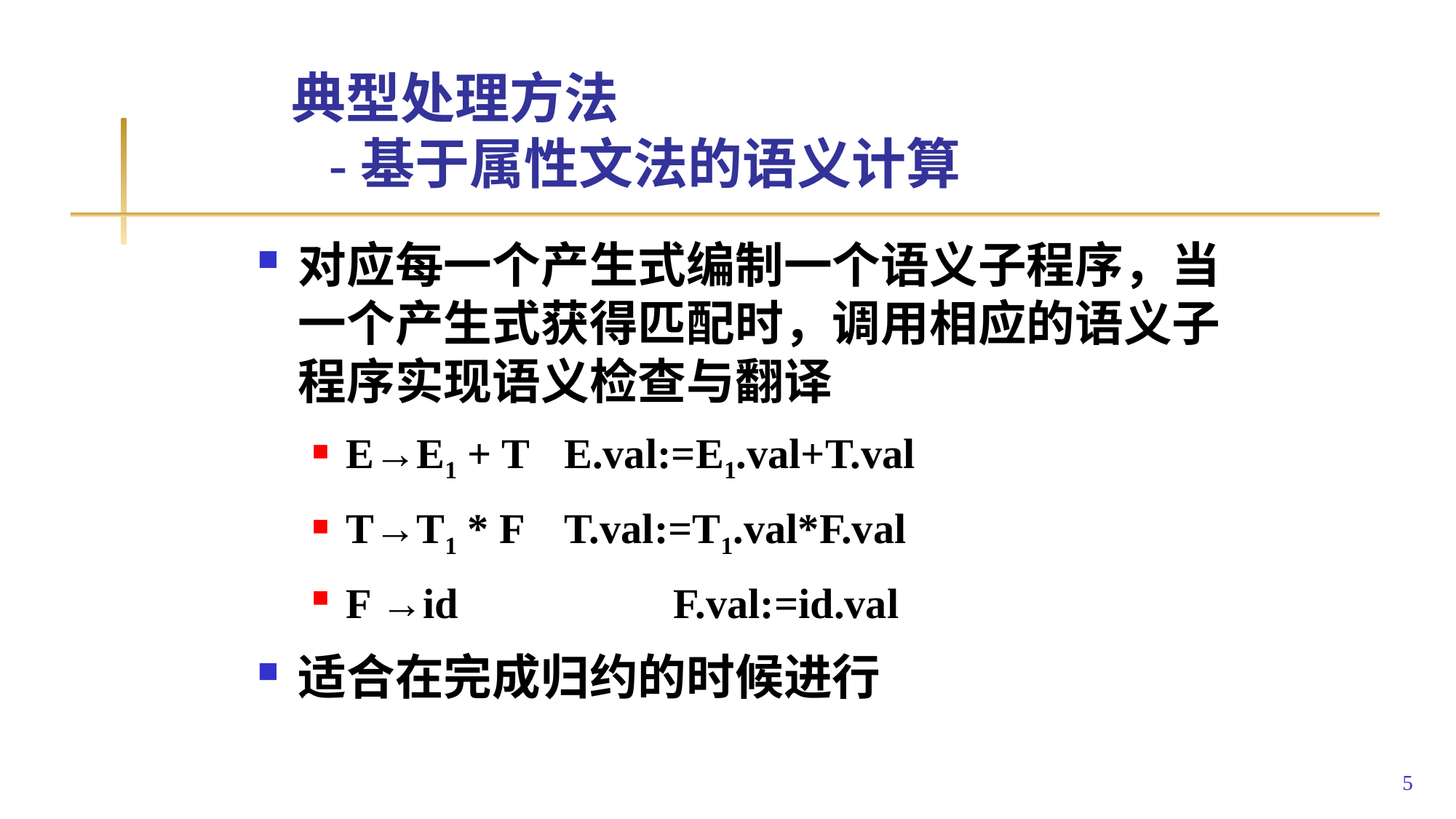

# 典型处理方法 -基于属性文法的语义计算
对应每一个产生式编制一个语义子程序，当一个产生式获得匹配时，调用相应的语义子程序实现语义检查与翻译
E→E1 + T	E.val:=E1.val+T.val
T→T1 * F	T.val:=T1.val*F.val
F →id		F.val:=id.val
适合在完成归约的时候进行
5